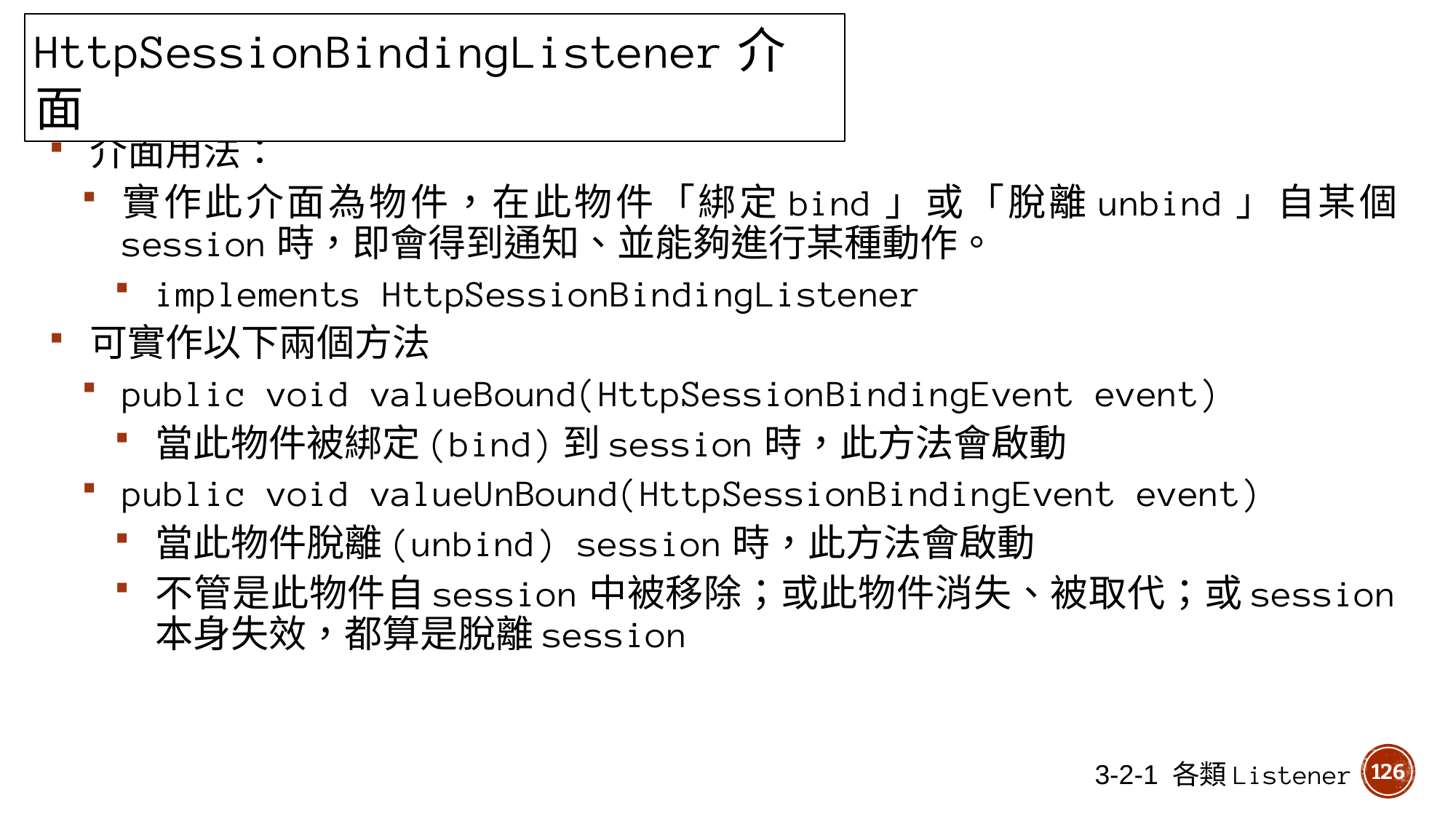

HttpSessionBindingListener介面
介面用法：
實作此介面為物件，在此物件「綁定bind」或「脫離unbind」自某個session時，即會得到通知、並能夠進行某種動作。
implements HttpSessionBindingListener
可實作以下兩個方法
public void valueBound(HttpSessionBindingEvent event)
當此物件被綁定(bind)到session時，此方法會啟動
public void valueUnBound(HttpSessionBindingEvent event)
當此物件脫離(unbind) session時，此方法會啟動
不管是此物件自session中被移除；或此物件消失、被取代；或session本身失效，都算是脫離session

126
3-2-1 各類Listener